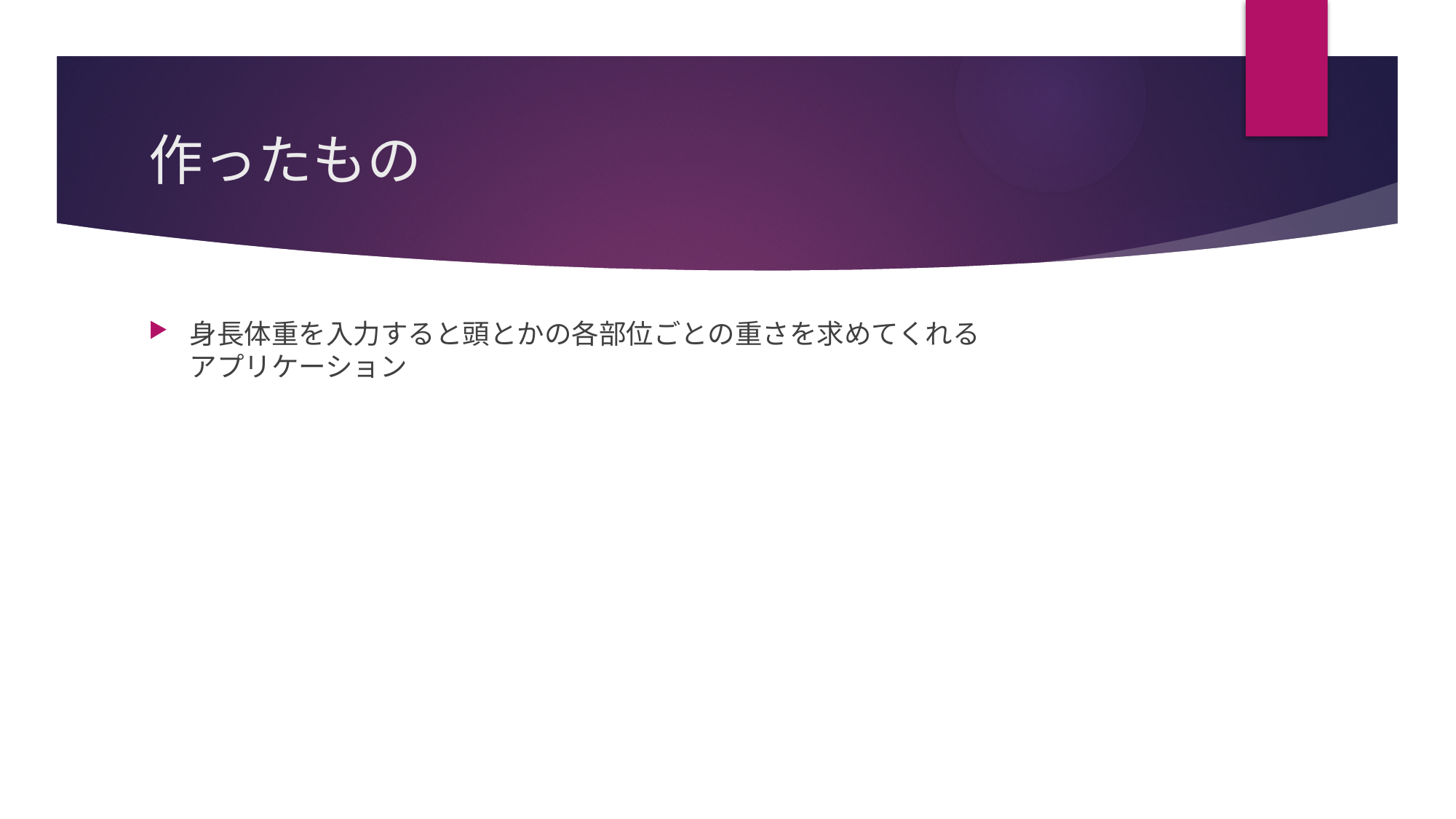

# 作ったもの
身長体重を入力すると頭とかの各部位ごとの重さを求めてくれる
アプリケーション